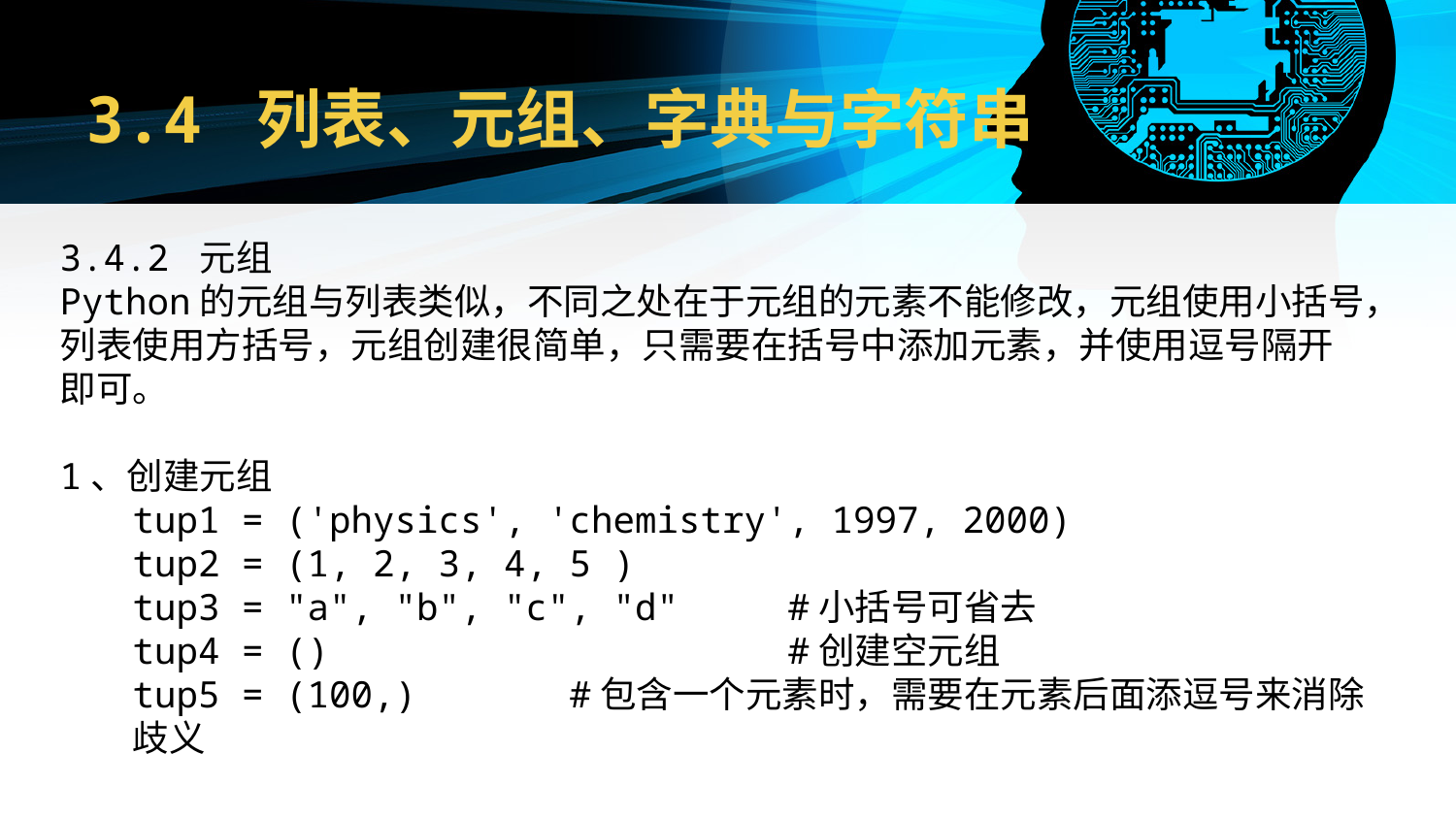

# 3.4 列表、元组、字典与字符串
3.4.2 元组
Python的元组与列表类似，不同之处在于元组的元素不能修改，元组使用小括号，列表使用方括号，元组创建很简单，只需要在括号中添加元素，并使用逗号隔开即可。

1、创建元组
tup1 = ('physics', 'chemistry', 1997, 2000)
tup2 = (1, 2, 3, 4, 5 )
tup3 = "a", "b", "c", "d"     #小括号可省去
tup4 = ()                     #创建空元组
tup5 = (100,) 	#包含一个元素时，需要在元素后面添逗号来消除歧义